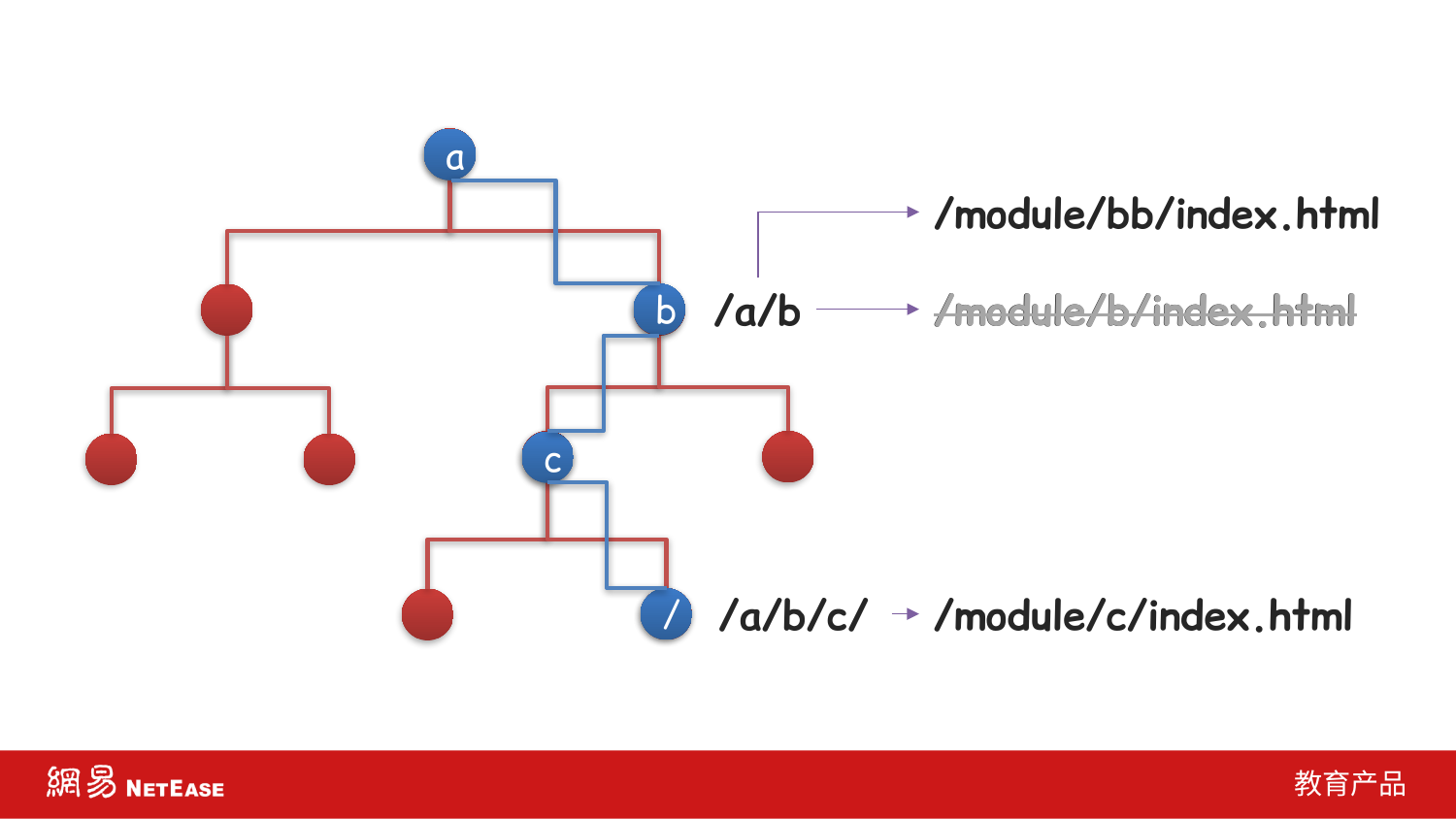

a
/module/bb/index.html
/a/b
/module/b/index.html
/module/b/index.html
b

c

/a/b/c/
/module/c/index.html
/

教育产品